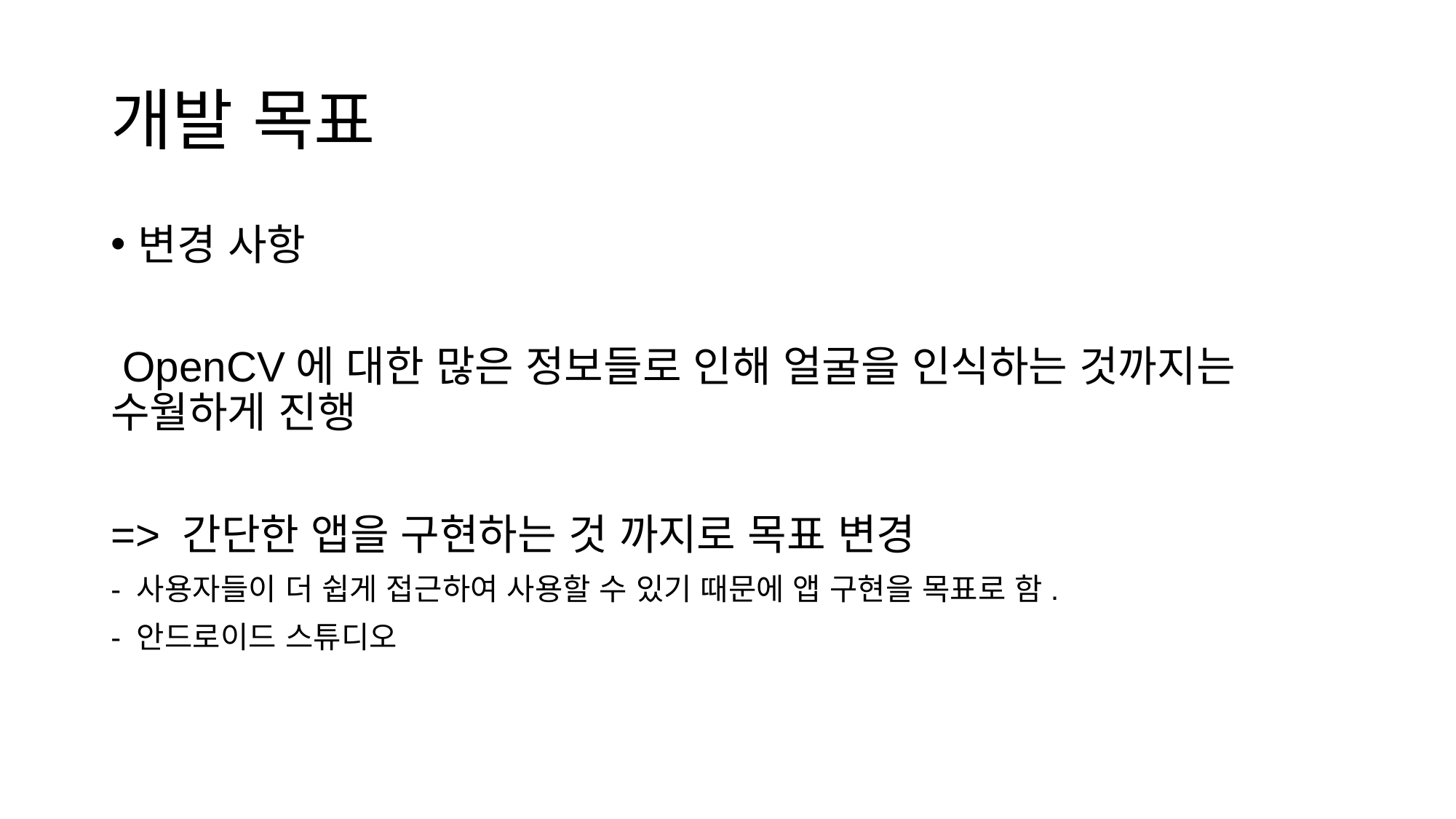

# 개발 목표
변경 사항

 OpenCV에 대한 많은 정보들로 인해 얼굴을 인식하는 것까지는 수월하게 진행

=> 간단한 앱을 구현하는 것 까지로 목표 변경
- 사용자들이 더 쉽게 접근하여 사용할 수 있기 때문에 앱 구현을 목표로 함.
- 안드로이드 스튜디오